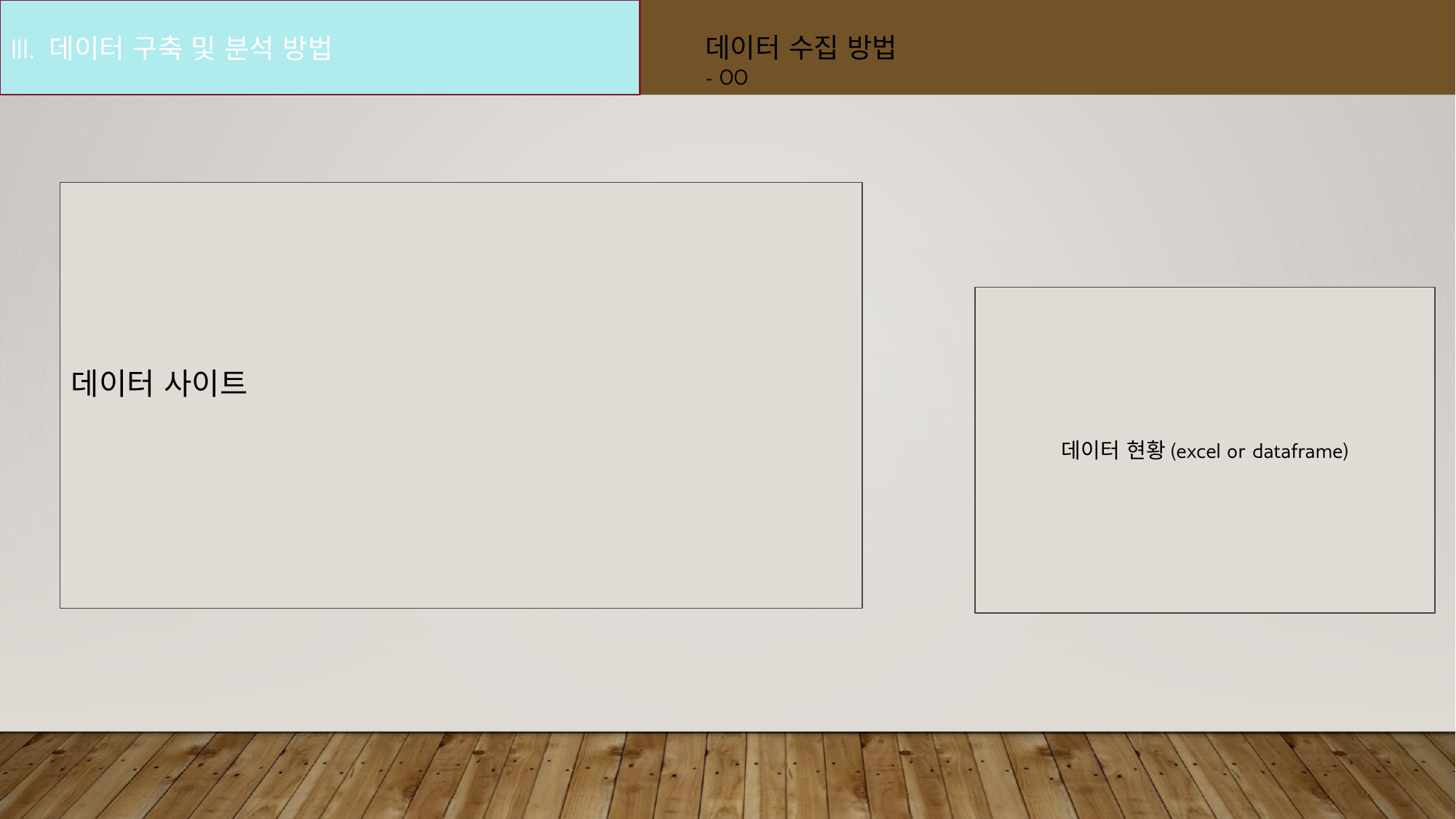

III. 데이터 구축 및 분석 방법
데이터 수집 방법
- OO
데이터 사이트

데이터 현황(excel or dataframe)